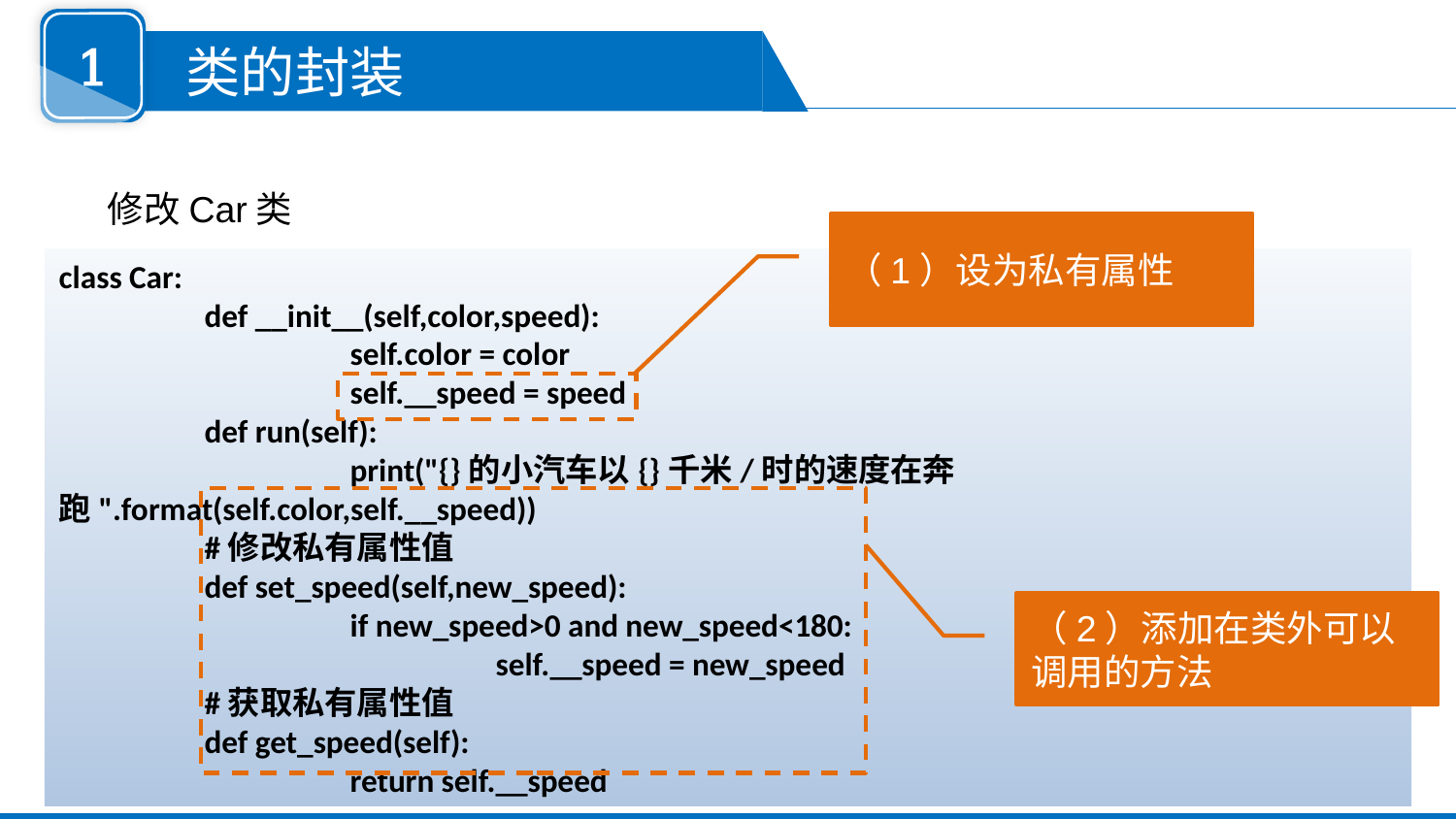

1

  类的封装
修改Car类
（1）设为私有属性
class Car:
	def __init__(self,color,speed):
		self.color = color
		self.__speed = speed
	def run(self):
		print("{}的小汽车以{}千米/时的速度在奔跑".format(self.color,self.__speed))
	#修改私有属性值
	def set_speed(self,new_speed):
		if new_speed>0 and new_speed<180:
  			self.__speed = new_speed
	#获取私有属性值
	def get_speed(self):
		return self.__speed

（2）添加在类外可以调用的方法